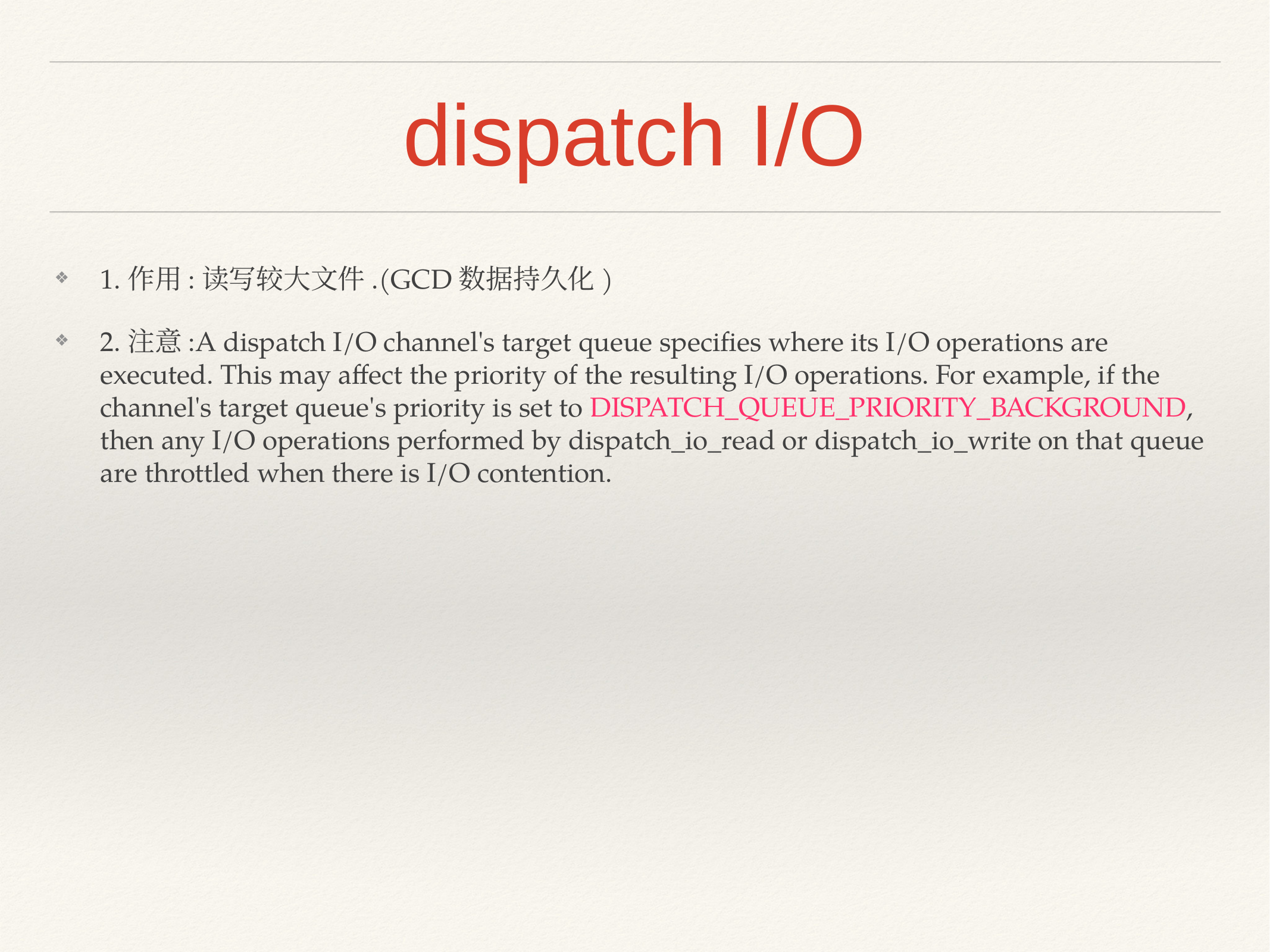

# dispatch I/O
1.作用:读写较大文件.(GCD数据持久化)
2.注意:A dispatch I/O channel's target queue specifies where its I/O operations are executed. This may affect the priority of the resulting I/O operations. For example, if the channel's target queue's priority is set to DISPATCH_QUEUE_PRIORITY_BACKGROUND, then any I/O operations performed by dispatch_io_read or dispatch_io_write on that queue are throttled when there is I/O contention.